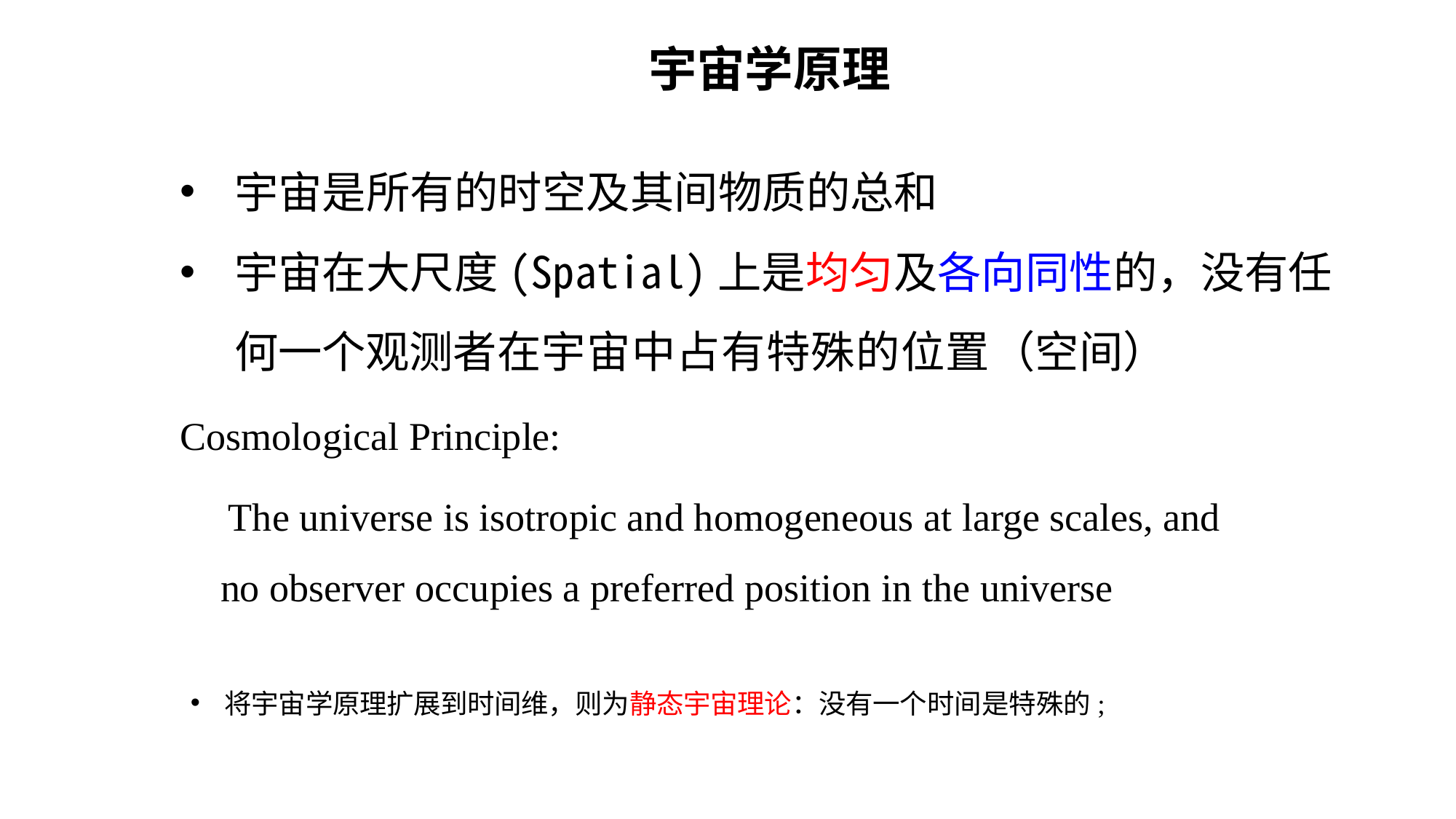

# 宇宙学原理
宇宙是所有的时空及其间物质的总和
宇宙在大尺度(Spatial)上是均匀及各向同性的，没有任何一个观测者在宇宙中占有特殊的位置（空间）
Cosmological Principle:
The universe is isotropic and homogeneous at large scales, and no observer occupies a preferred position in the universe
将宇宙学原理扩展到时间维，则为静态宇宙理论：没有一个时间是特殊的;